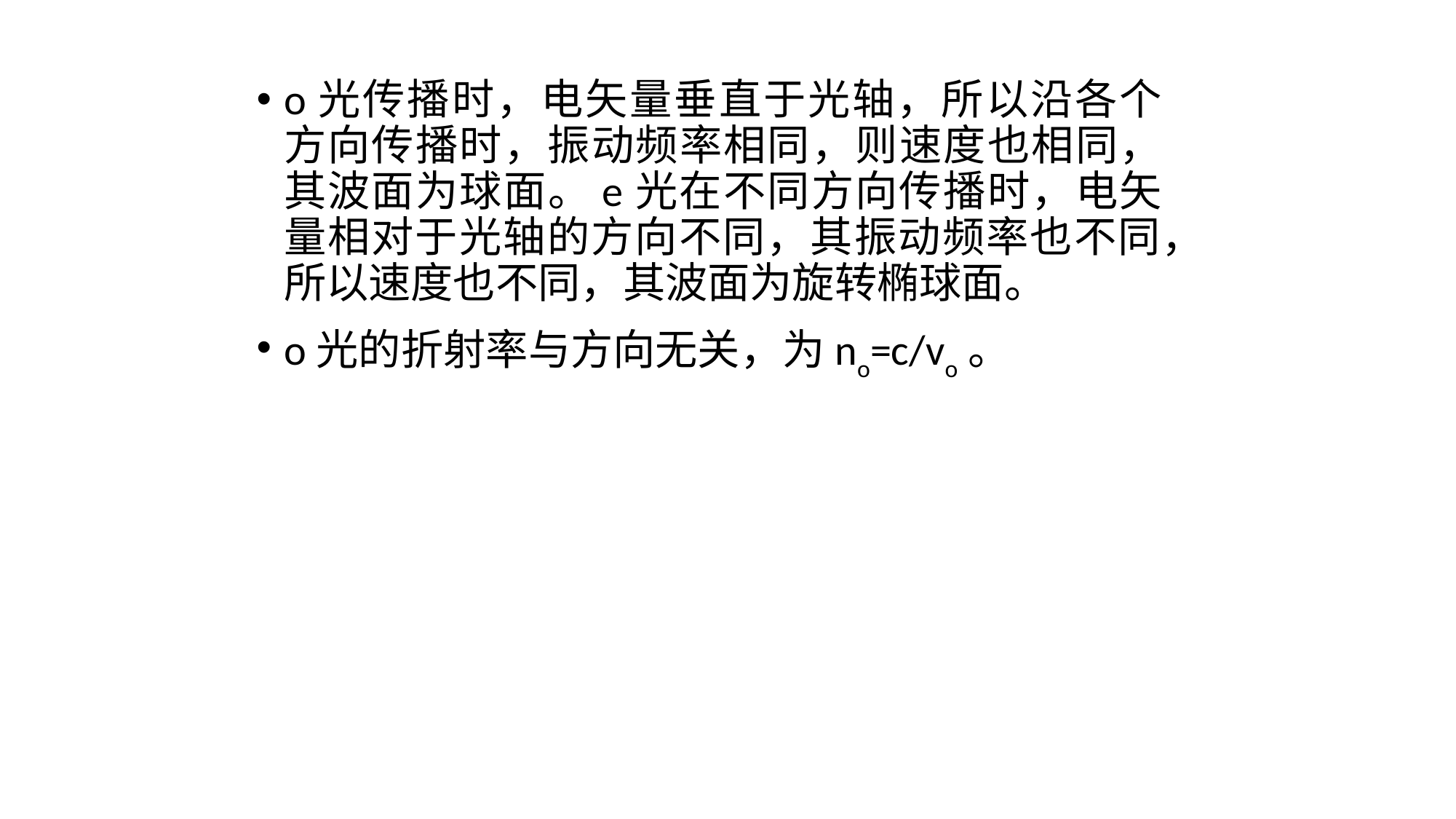

o光传播时，电矢量垂直于光轴，所以沿各个方向传播时，振动频率相同，则速度也相同，其波面为球面。e光在不同方向传播时，电矢量相对于光轴的方向不同，其振动频率也不同，所以速度也不同，其波面为旋转椭球面。
o光的折射率与方向无关，为no=c/vo。